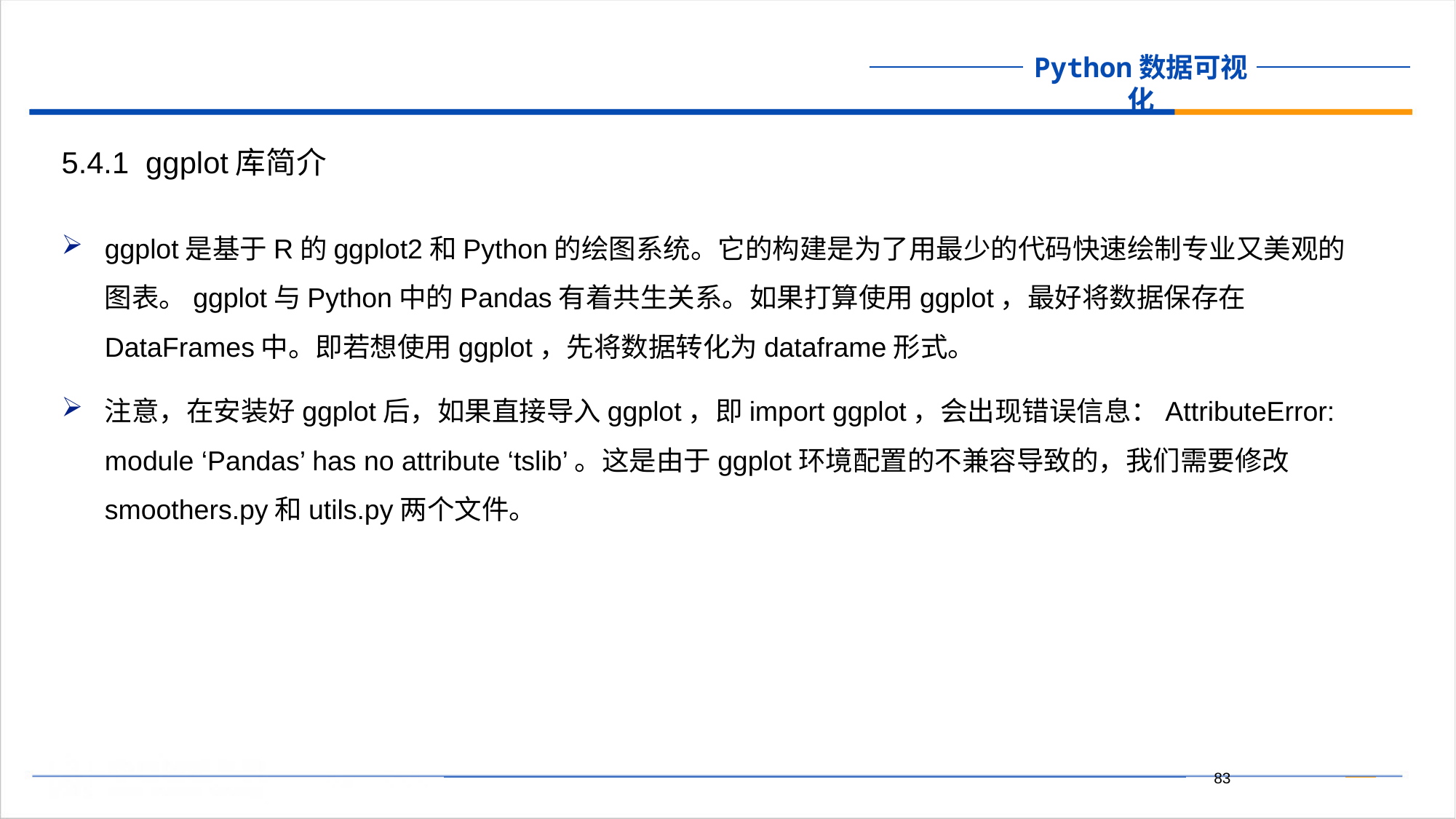

5.4.1  ggplot库简介
ggplot是基于R的ggplot2和Python的绘图系统。它的构建是为了用最少的代码快速绘制专业又美观的图表。ggplot与Python中的Pandas有着共生关系。如果打算使用ggplot，最好将数据保存在DataFrames中。即若想使用ggplot，先将数据转化为dataframe形式。
注意，在安装好ggplot后，如果直接导入ggplot，即import ggplot，会出现错误信息：AttributeError: module ‘Pandas’ has no attribute ‘tslib’。这是由于ggplot环境配置的不兼容导致的，我们需要修改smoothers.py和utils.py两个文件。